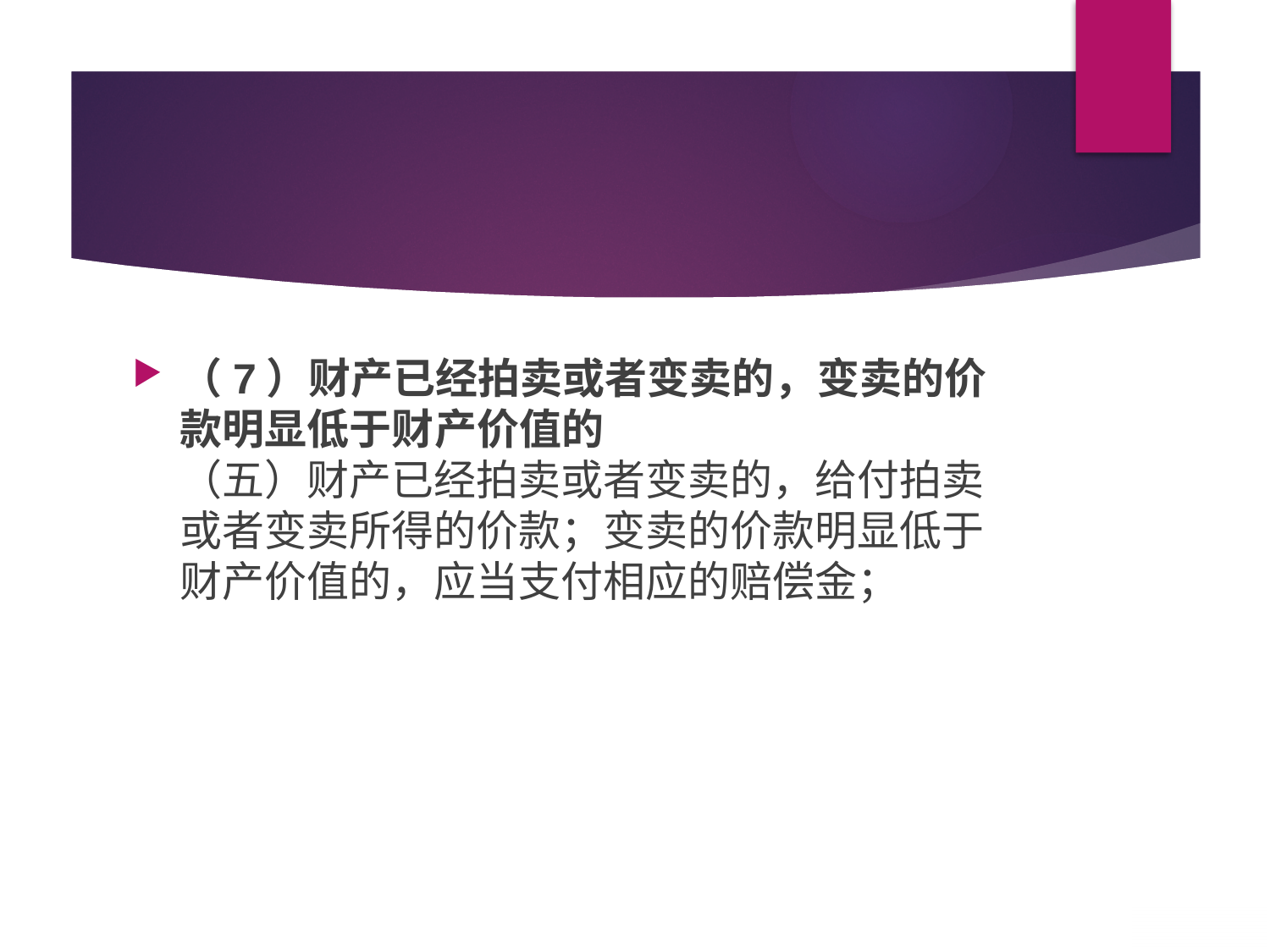

35
#
（7）财产已经拍卖或者变卖的，变卖的价款明显低于财产价值的
（五）财产已经拍卖或者变卖的，给付拍卖或者变卖所得的价款；变卖的价款明显低于财产价值的，应当支付相应的赔偿金；